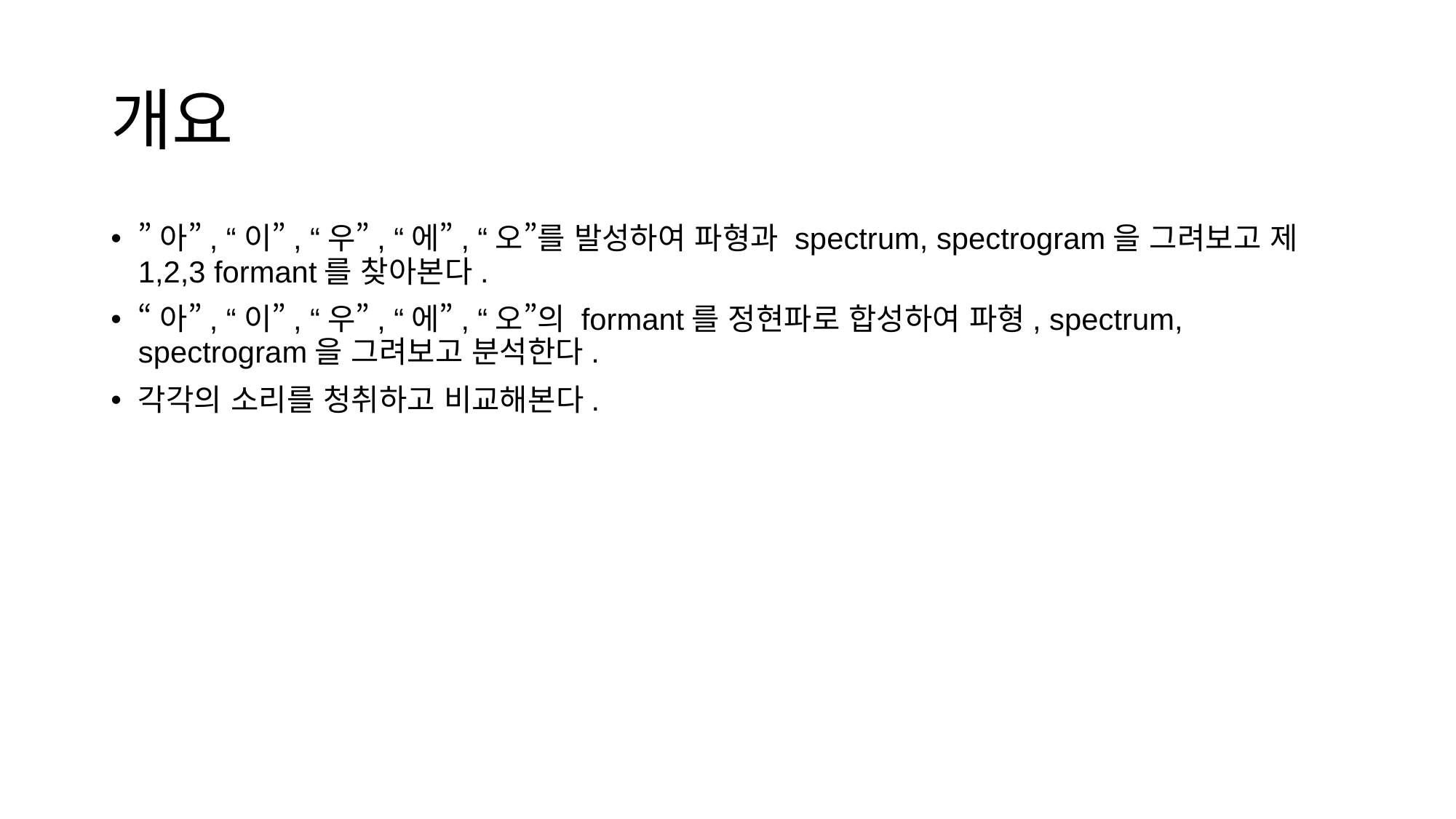

# 개요
”아”, “이”, “우”, “에”, “오”를 발성하여 파형과 spectrum, spectrogram을 그려보고 제 1,2,3 formant를 찾아본다.
“아”, “이”, “우”, “에”, “오”의 formant를 정현파로 합성하여 파형, spectrum, spectrogram을 그려보고 분석한다.
각각의 소리를 청취하고 비교해본다.